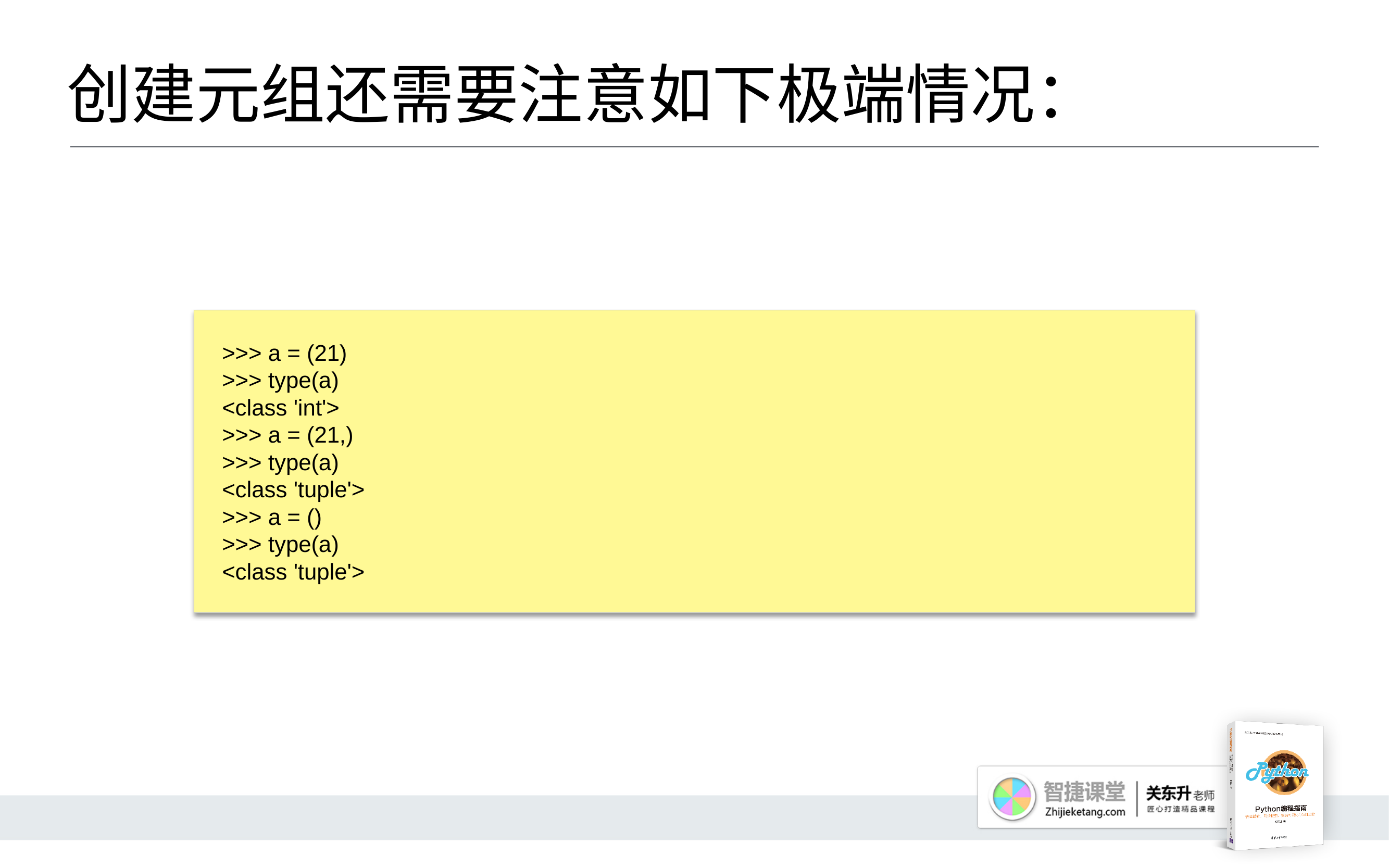

# 创建元组还需要注意如下极端情况：
>>> a = (21)
>>> type(a)
<class 'int'>
>>> a = (21,)
>>> type(a)
<class 'tuple'>
>>> a = ()
>>> type(a)
<class 'tuple'>